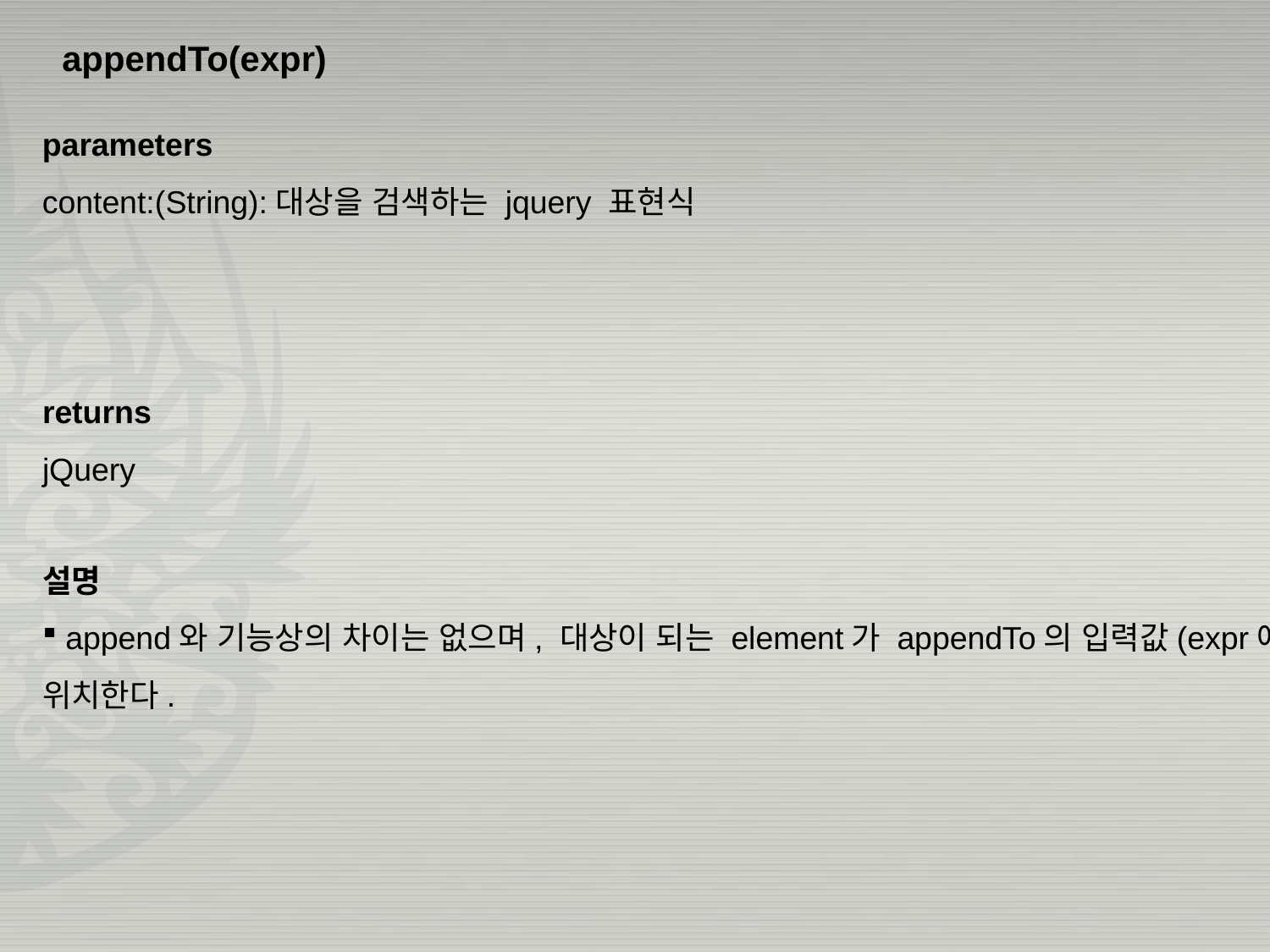

appendTo(expr)
parameters
content:(String):대상을 검색하는 jquery 표현식
returns
jQuery
설명
 append와 기능상의 차이는 없으며, 대상이 되는 element가 appendTo의 입력값(expr에 위치한다.